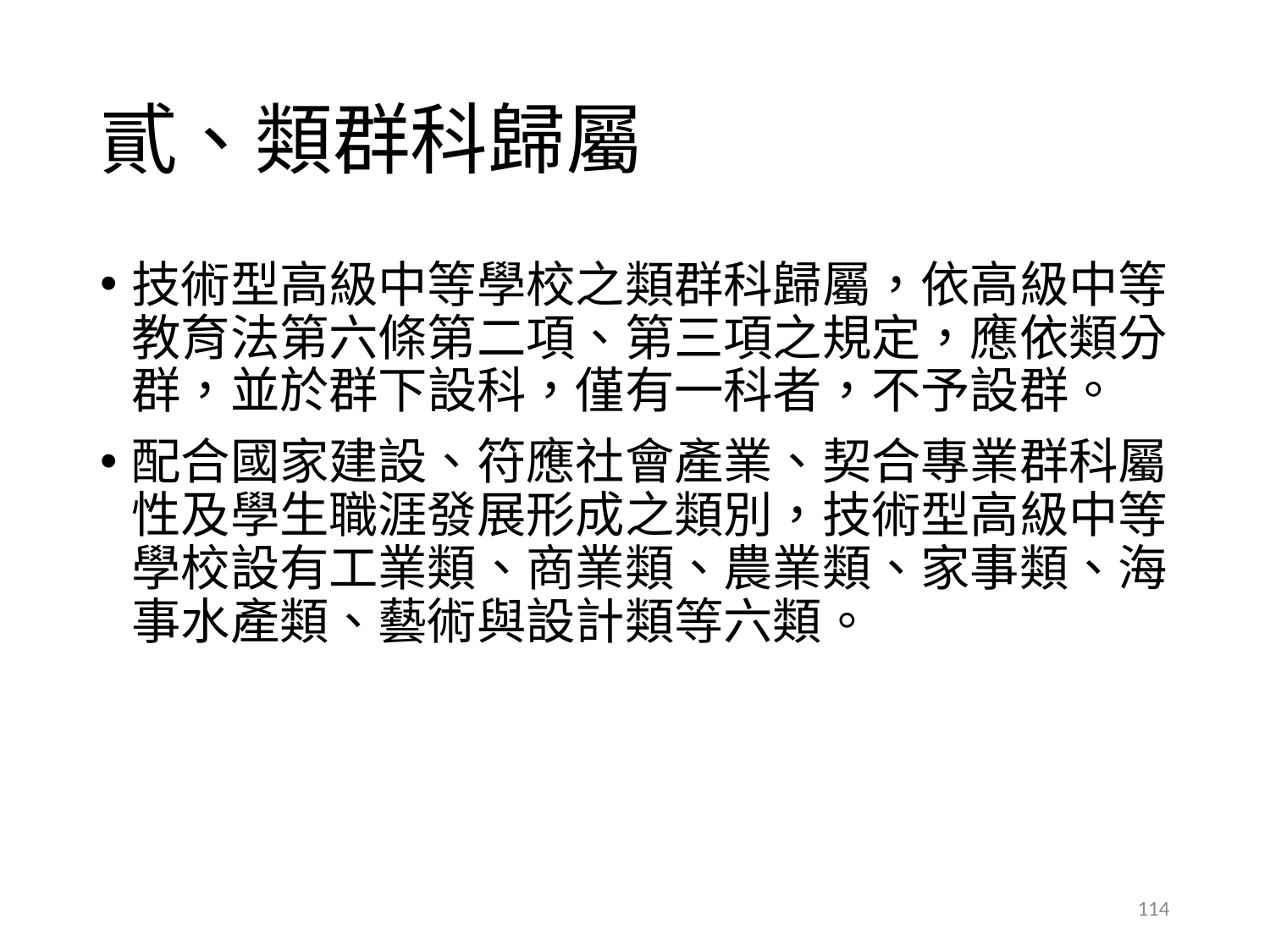

# 貳、類群科歸屬
技術型高級中等學校之類群科歸屬，依高級中等教育法第六條第二項、第三項之規定，應依類分群，並於群下設科，僅有一科者，不予設群。
配合國家建設、符應社會產業、契合專業群科屬性及學生職涯發展形成之類別，技術型高級中等學校設有工業類、商業類、農業類、家事類、海事水產類、藝術與設計類等六類。

114